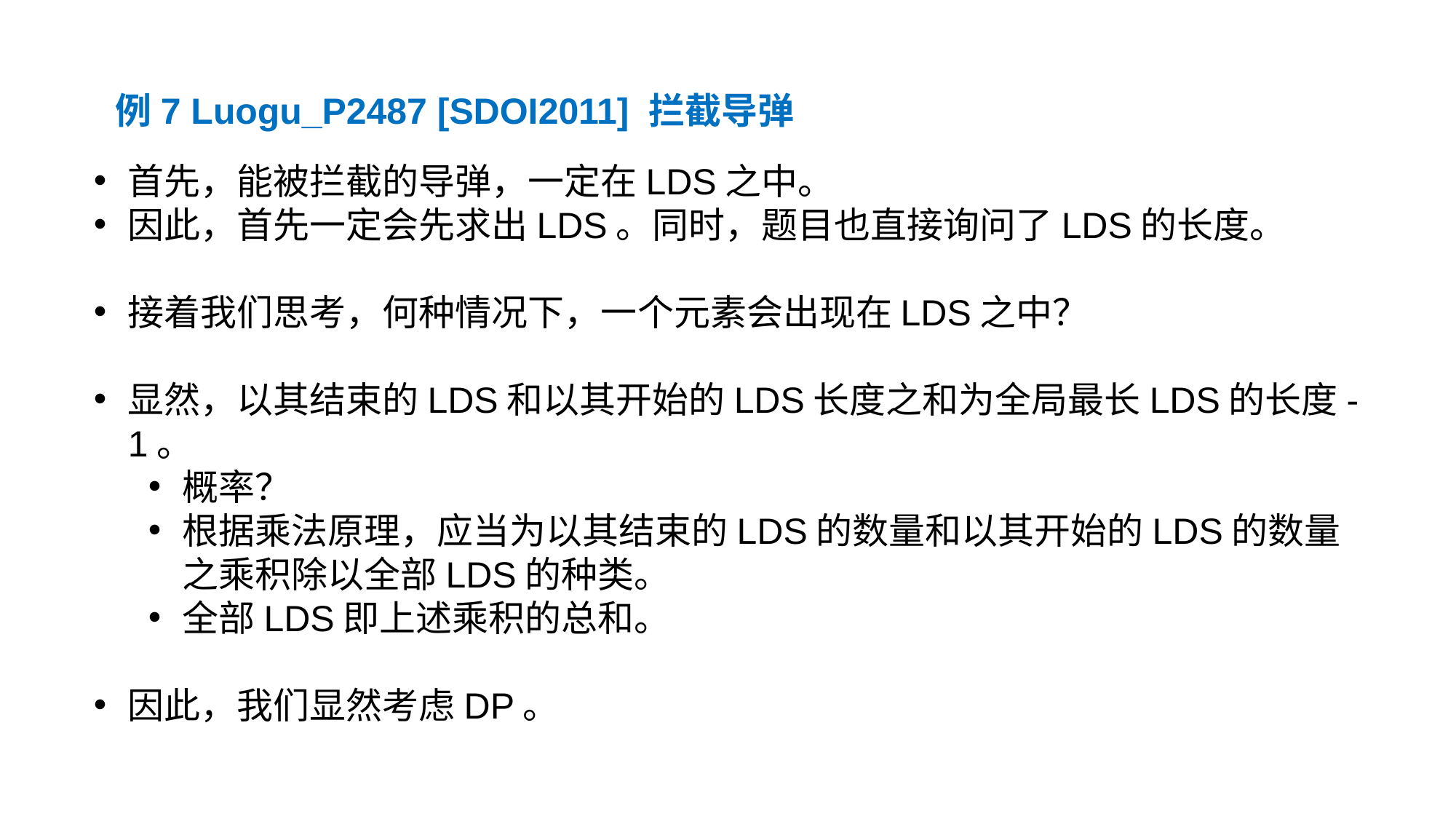

例7 Luogu_P2487 [SDOI2011] 拦截导弹
首先，能被拦截的导弹，一定在LDS之中。
因此，首先一定会先求出LDS。同时，题目也直接询问了LDS的长度。

接着我们思考，何种情况下，一个元素会出现在LDS之中？

显然，以其结束的LDS和以其开始的LDS长度之和为全局最长LDS的长度-1。
概率？
根据乘法原理，应当为以其结束的LDS的数量和以其开始的LDS的数量之乘积除以全部LDS的种类。
全部LDS即上述乘积的总和。

因此，我们显然考虑DP。